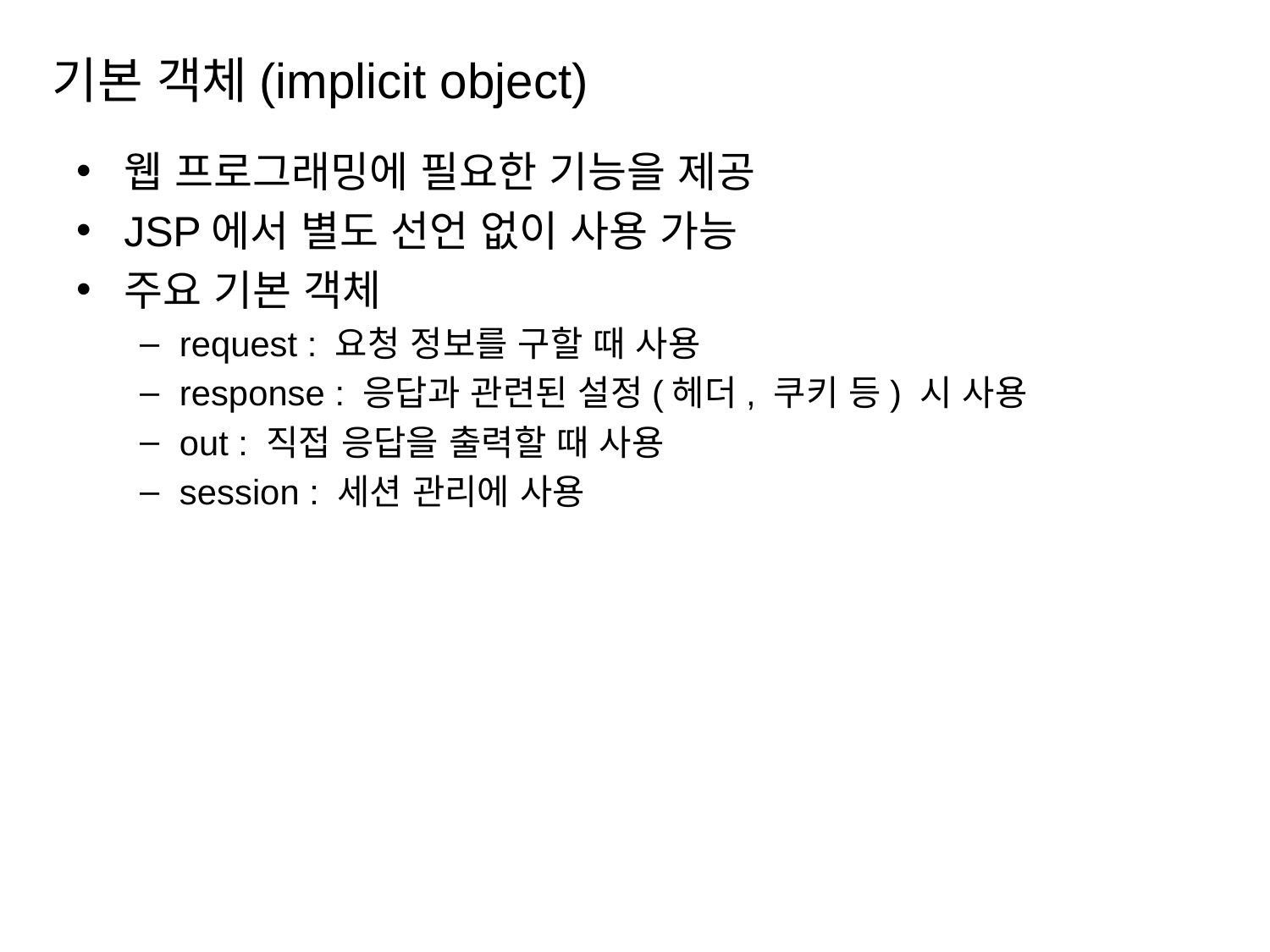

# 기본 객체(implicit object)
웹 프로그래밍에 필요한 기능을 제공
JSP에서 별도 선언 없이 사용 가능
주요 기본 객체
request : 요청 정보를 구할 때 사용
response : 응답과 관련된 설정(헤더, 쿠키 등) 시 사용
out : 직접 응답을 출력할 때 사용
session : 세션 관리에 사용